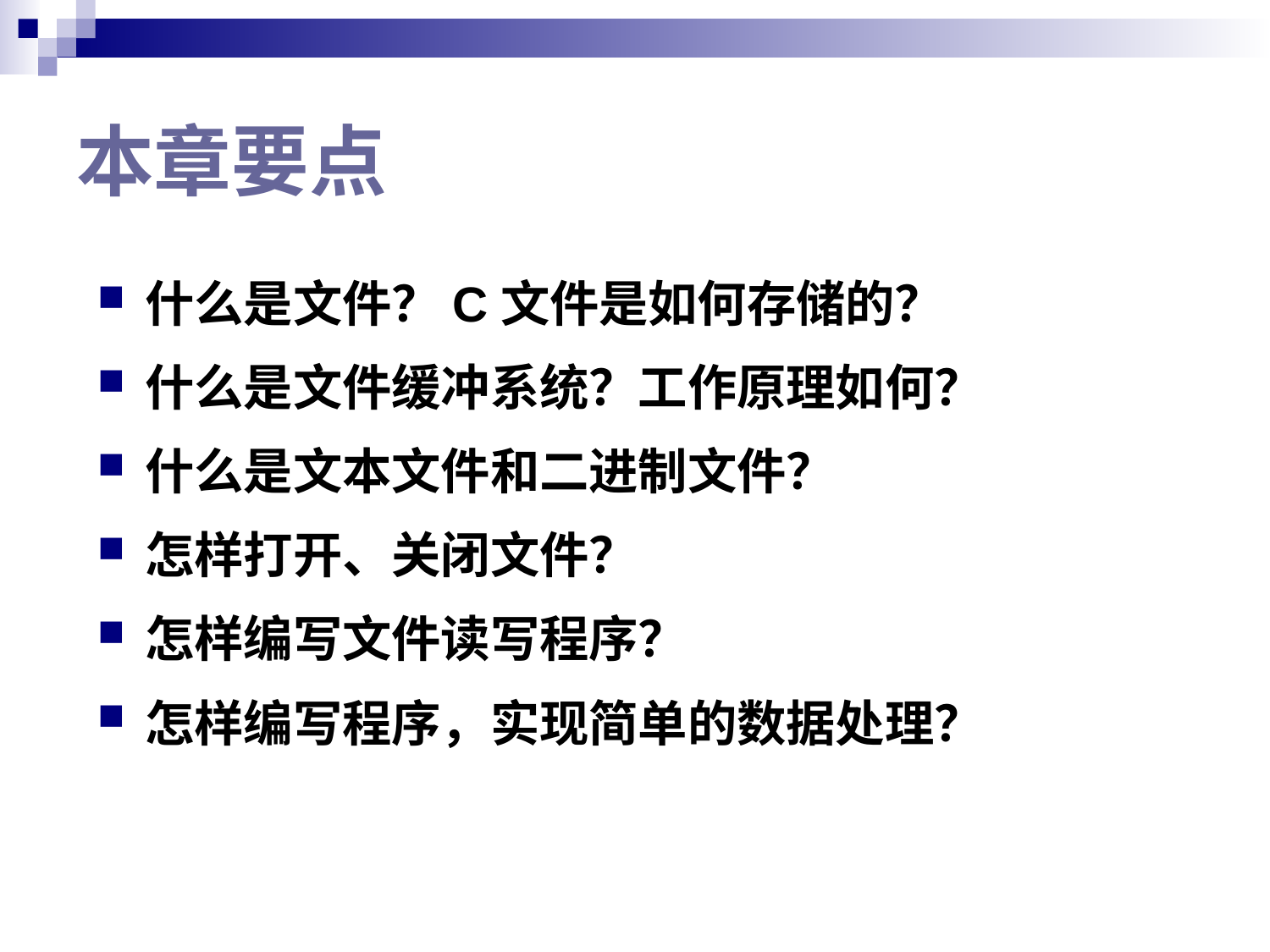

# 本章要点
什么是文件？C文件是如何存储的？
什么是文件缓冲系统？工作原理如何？
什么是文本文件和二进制文件？
怎样打开、关闭文件？
怎样编写文件读写程序？
怎样编写程序，实现简单的数据处理？